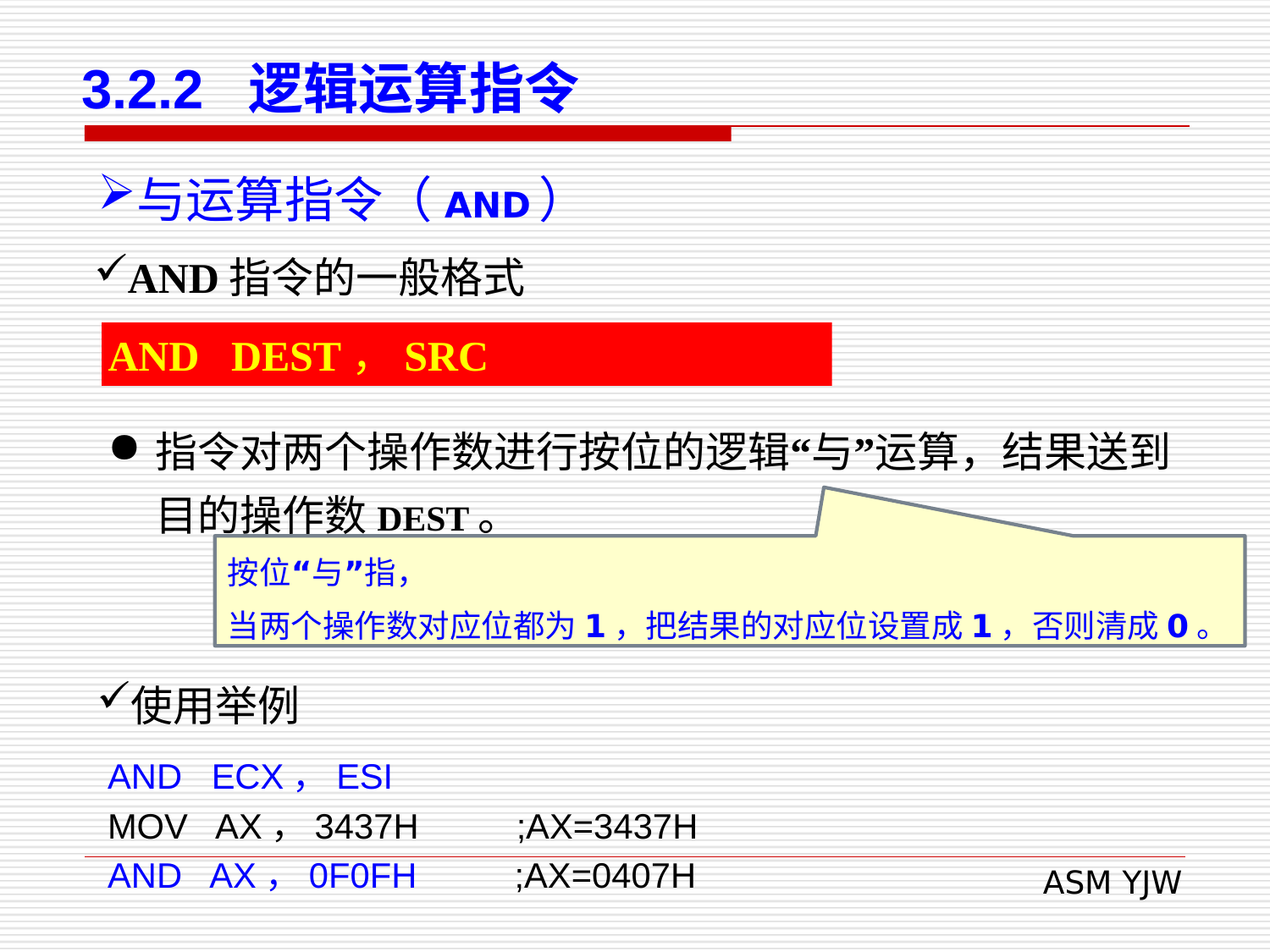

# 3.2.2  逻辑运算指令
与运算指令（AND）
AND指令的一般格式
AND   DEST，SRC
指令对两个操作数进行按位的逻辑“与”运算，结果送到目的操作数DEST。

按位“与”指，
当两个操作数对应位都为1，把结果的对应位设置成1，否则清成0。
使用举例
AND   ECX，ESI
MOV   AX，3437H          ;AX=3437H
AND   AX，0F0FH          ;AX=0407H